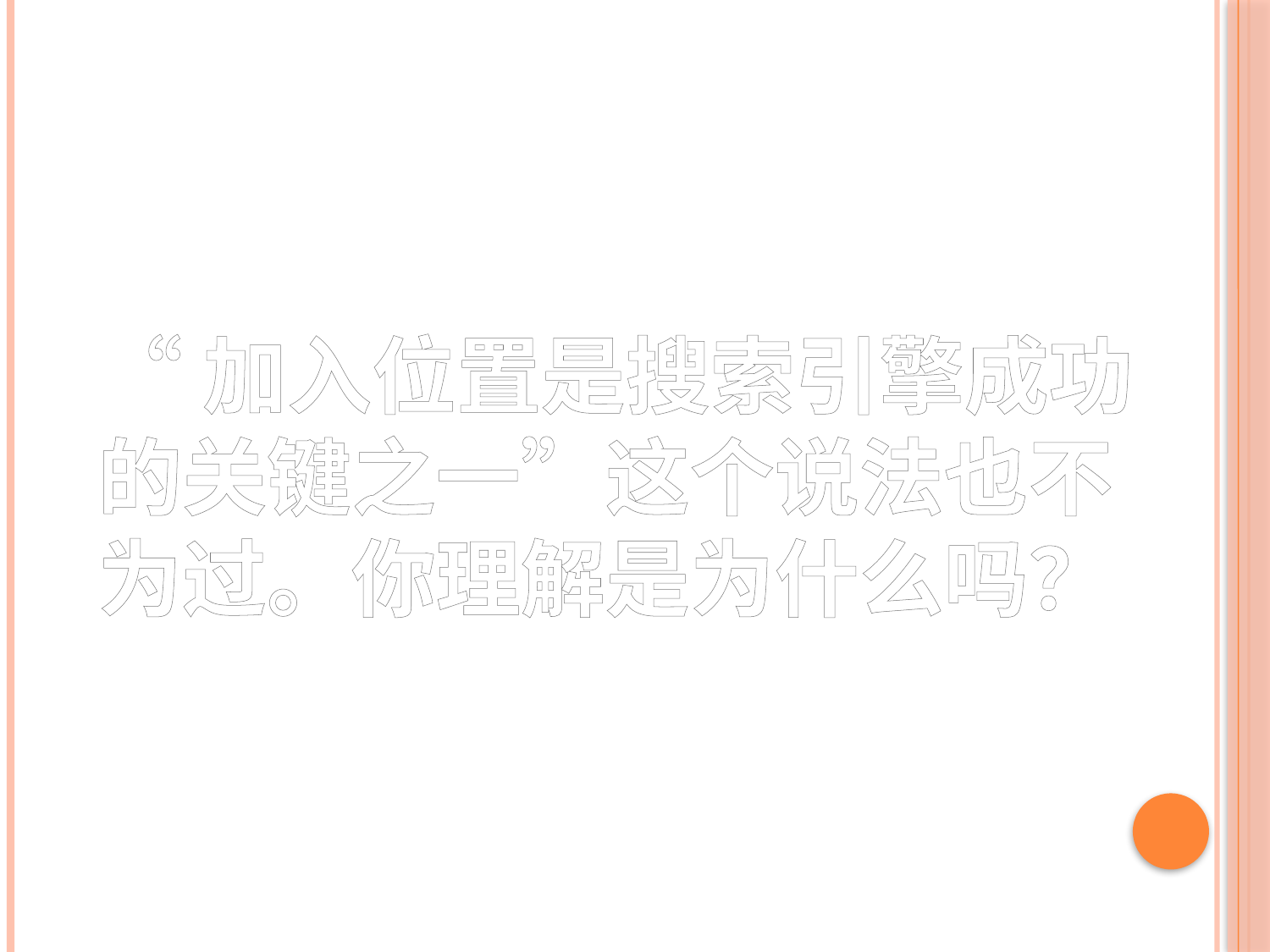

“加入位置是搜索引擎成功的关键之一”这个说法也不为过。你理解是为什么吗？